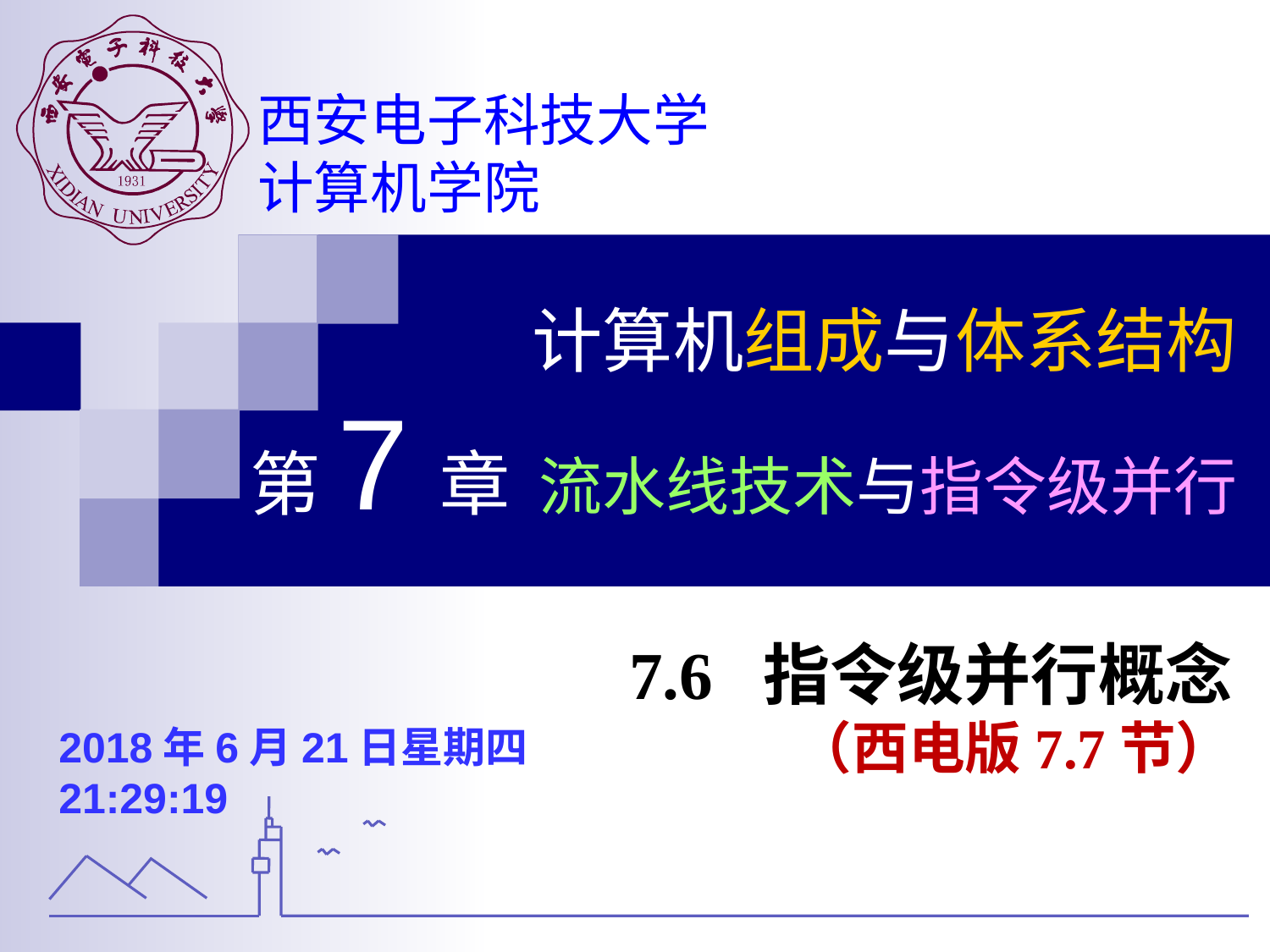

计算机组成与体系结构
第7章  流水线技术与指令级并行
7.6  指令级并行概念
（西电版7.7节）